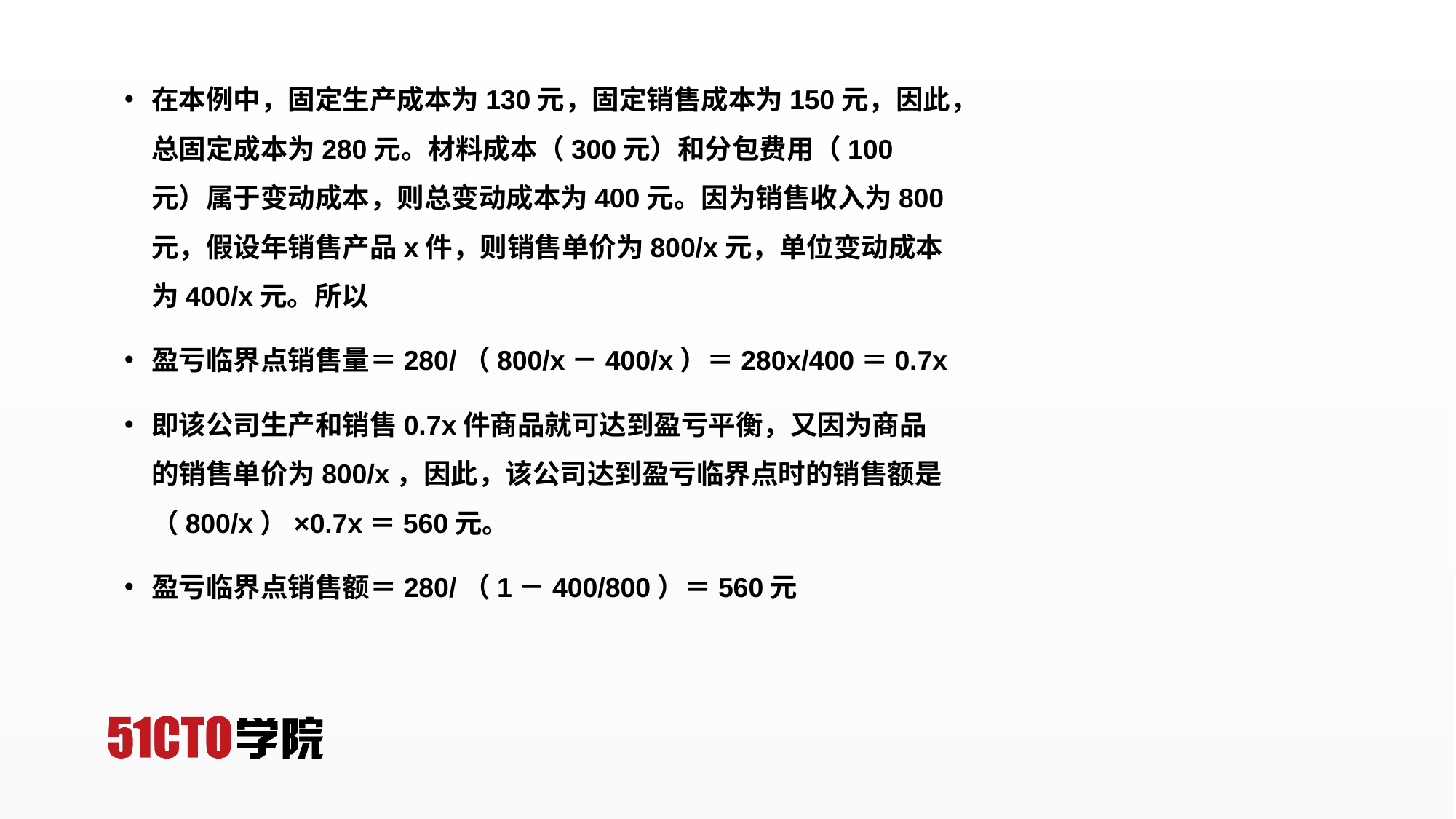

在本例中，固定生产成本为130元，固定销售成本为150元，因此，总固定成本为280元。材料成本（300元）和分包费用（100元）属于变动成本，则总变动成本为400元。因为销售收入为800元，假设年销售产品x件，则销售单价为800/x元，单位变动成本为400/x元。所以
盈亏临界点销售量＝280/（800/x－400/x）＝280x/400＝0.7x
即该公司生产和销售0.7x件商品就可达到盈亏平衡，又因为商品的销售单价为800/x，因此，该公司达到盈亏临界点时的销售额是（800/x）×0.7x＝560元。
盈亏临界点销售额＝280/（1－400/800）＝560元